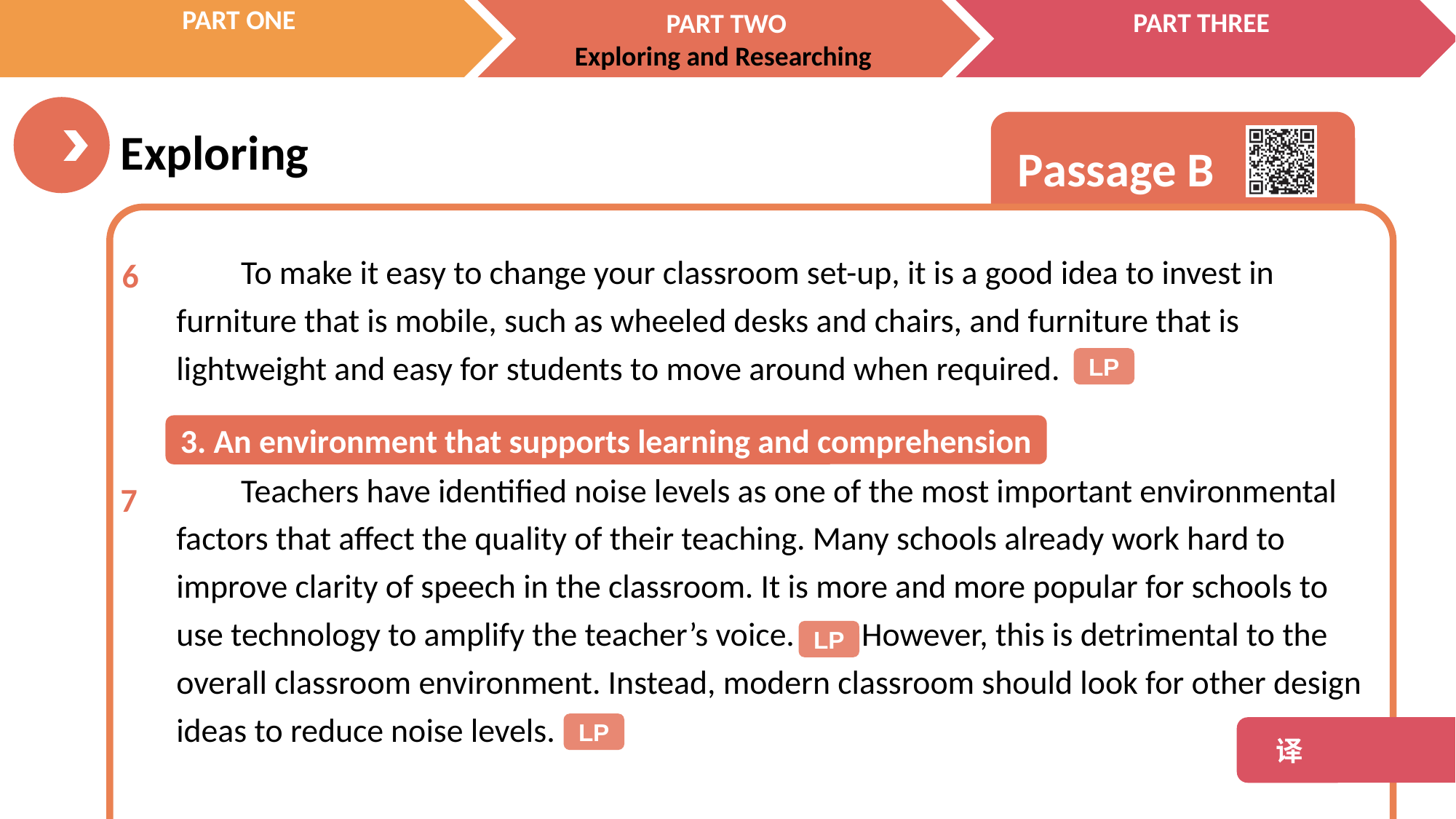

To make it easy to change your classroom set-up, it is a good idea to invest in furniture that is mobile, such as wheeled desks and chairs, and furniture that is lightweight and easy for students to move around when required.
6

LP
3. An environment that supports learning and comprehension

Teachers have identified noise levels as one of the most important environmental factors that affect the quality of their teaching. Many schools already work hard to improve clarity of speech in the classroom. It is more and more popular for schools to use technology to amplify the teacher’s voice.         However, this is detrimental to the overall classroom environment. Instead, modern classroom should look for other design ideas to reduce noise levels.
7

LP
LP
   译